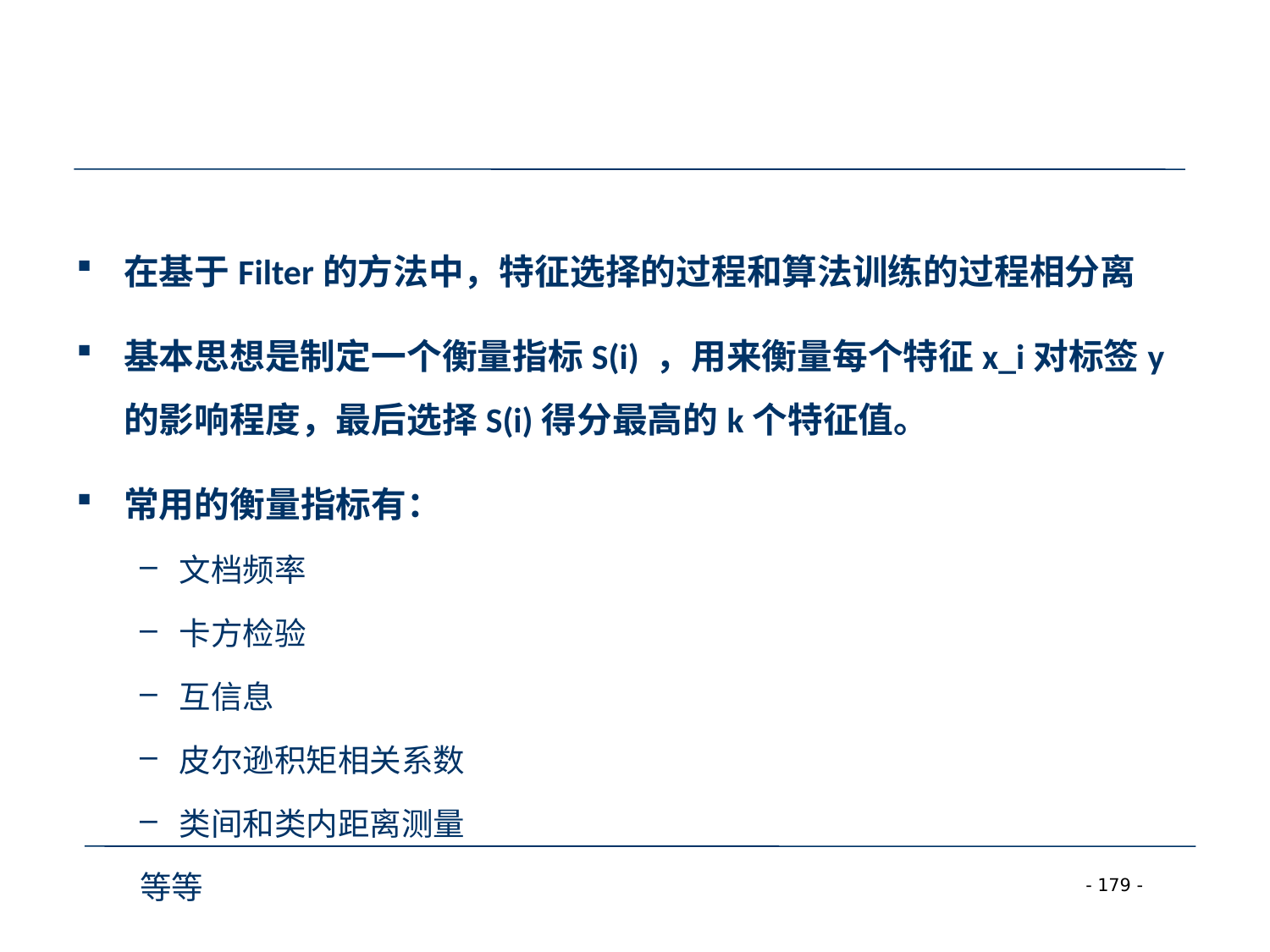

#
在基于Filter的方法中，特征选择的过程和算法训练的过程相分离
基本思想是制定一个衡量指标S(i) ，用来衡量每个特征x_i对标签y的影响程度，最后选择S(i)得分最高的k个特征值。
常用的衡量指标有：
文档频率
卡方检验
互信息
皮尔逊积矩相关系数
类间和类内距离测量
等等